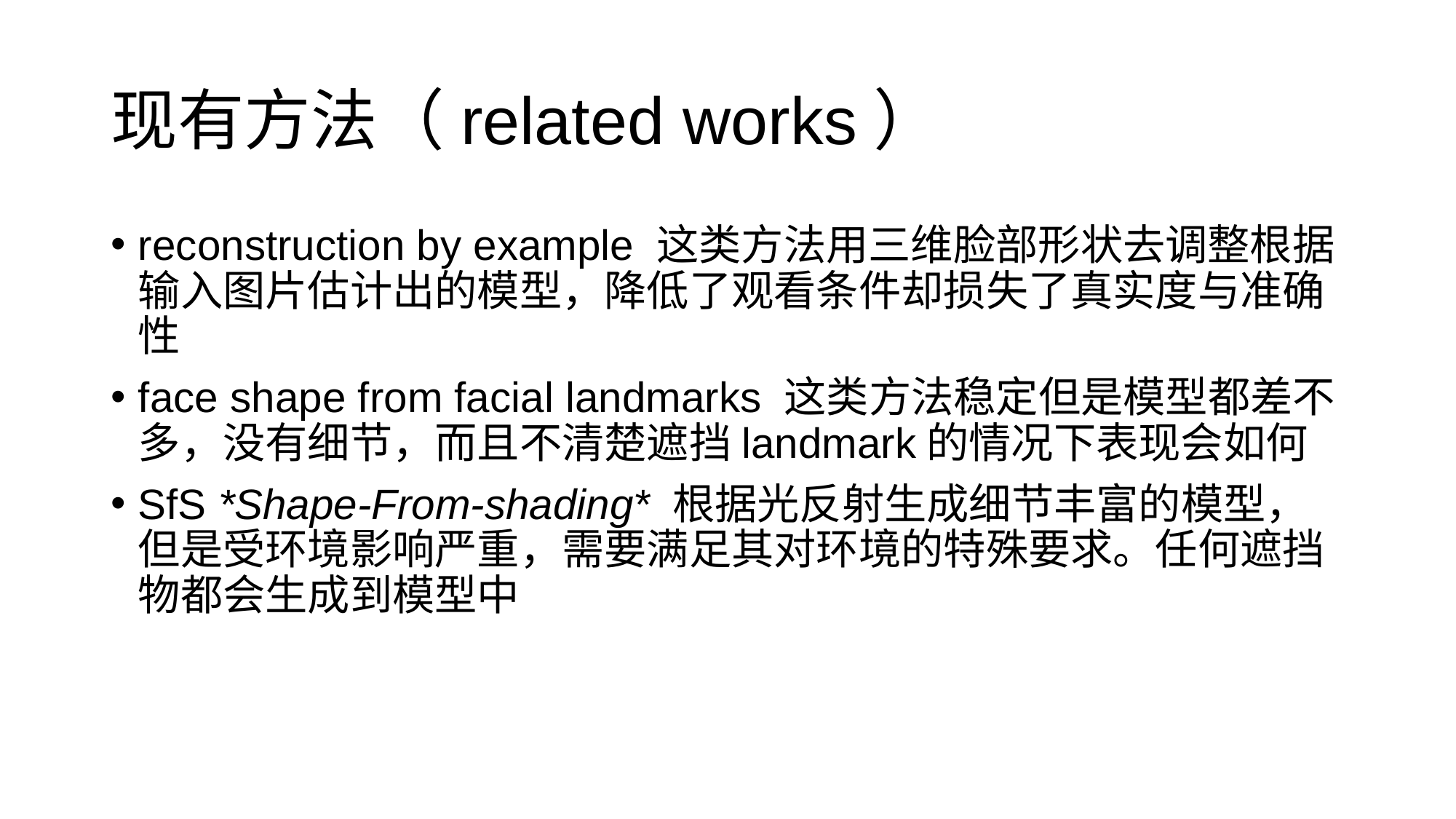

# 现有方法（related works）
reconstruction by example 这类方法用三维脸部形状去调整根据输入图片估计出的模型，降低了观看条件却损失了真实度与准确性
face shape from facial landmarks 这类方法稳定但是模型都差不多，没有细节，而且不清楚遮挡landmark的情况下表现会如何
SfS *Shape-From-shading* 根据光反射生成细节丰富的模型，但是受环境影响严重，需要满足其对环境的特殊要求。任何遮挡物都会生成到模型中